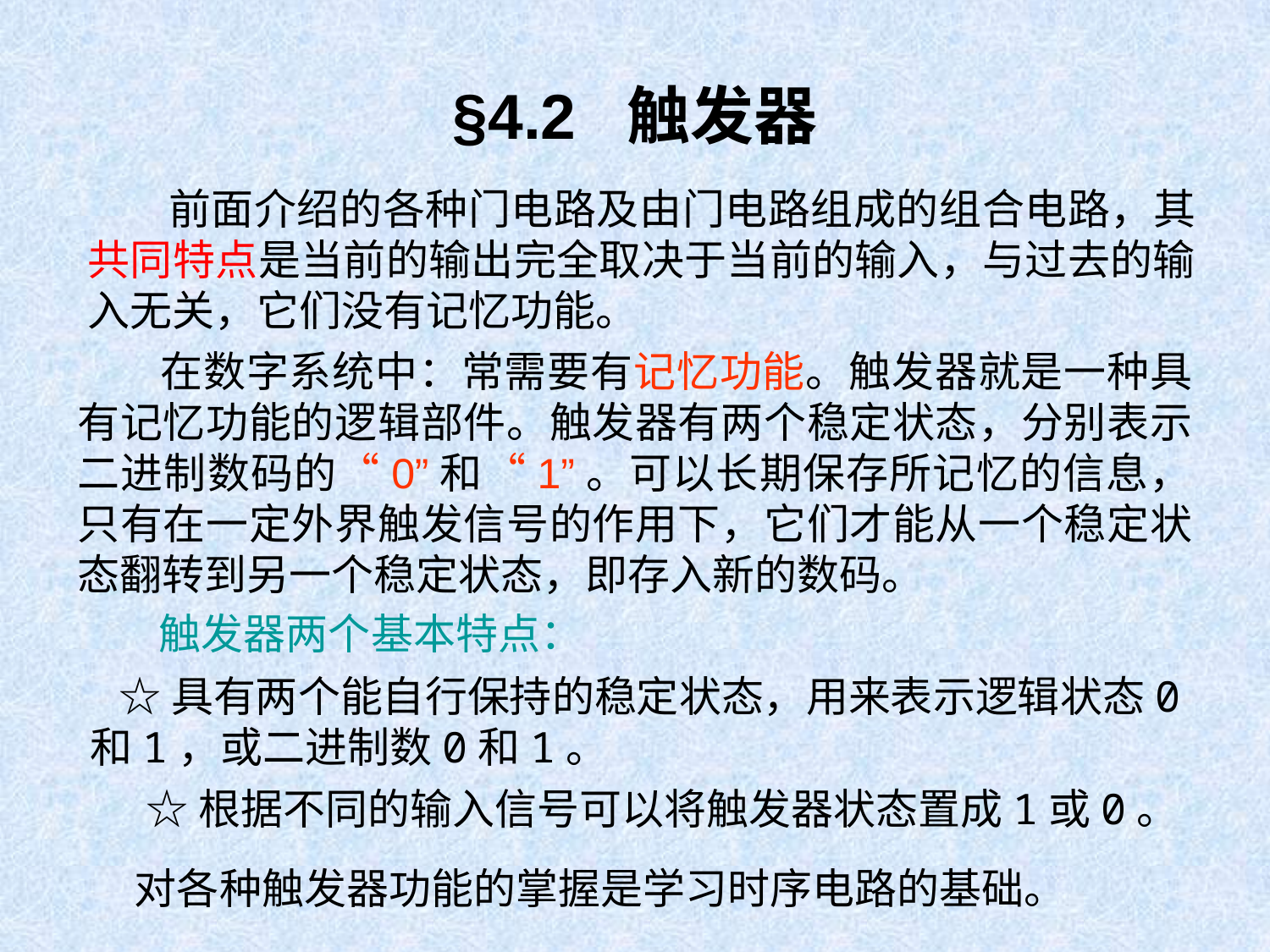

§4.2  触发器
       前面介绍的各种门电路及由门电路组成的组合电路，其共同特点是当前的输出完全取决于当前的输入，与过去的输入无关，它们没有记忆功能。
       在数字系统中：常需要有记忆功能。触发器就是一种具有记忆功能的逻辑部件。触发器有两个稳定状态，分别表示二进制数码的“0”和“1”。可以长期保存所记忆的信息，只有在一定外界触发信号的作用下，它们才能从一个稳定状态翻转到另一个稳定状态，即存入新的数码。
触发器两个基本特点：
   ☆具有两个能自行保持的稳定状态，用来表示逻辑状态0和1，或二进制数0和1。
☆根据不同的输入信号可以将触发器状态置成1或0。
      对各种触发器功能的掌握是学习时序电路的基础。